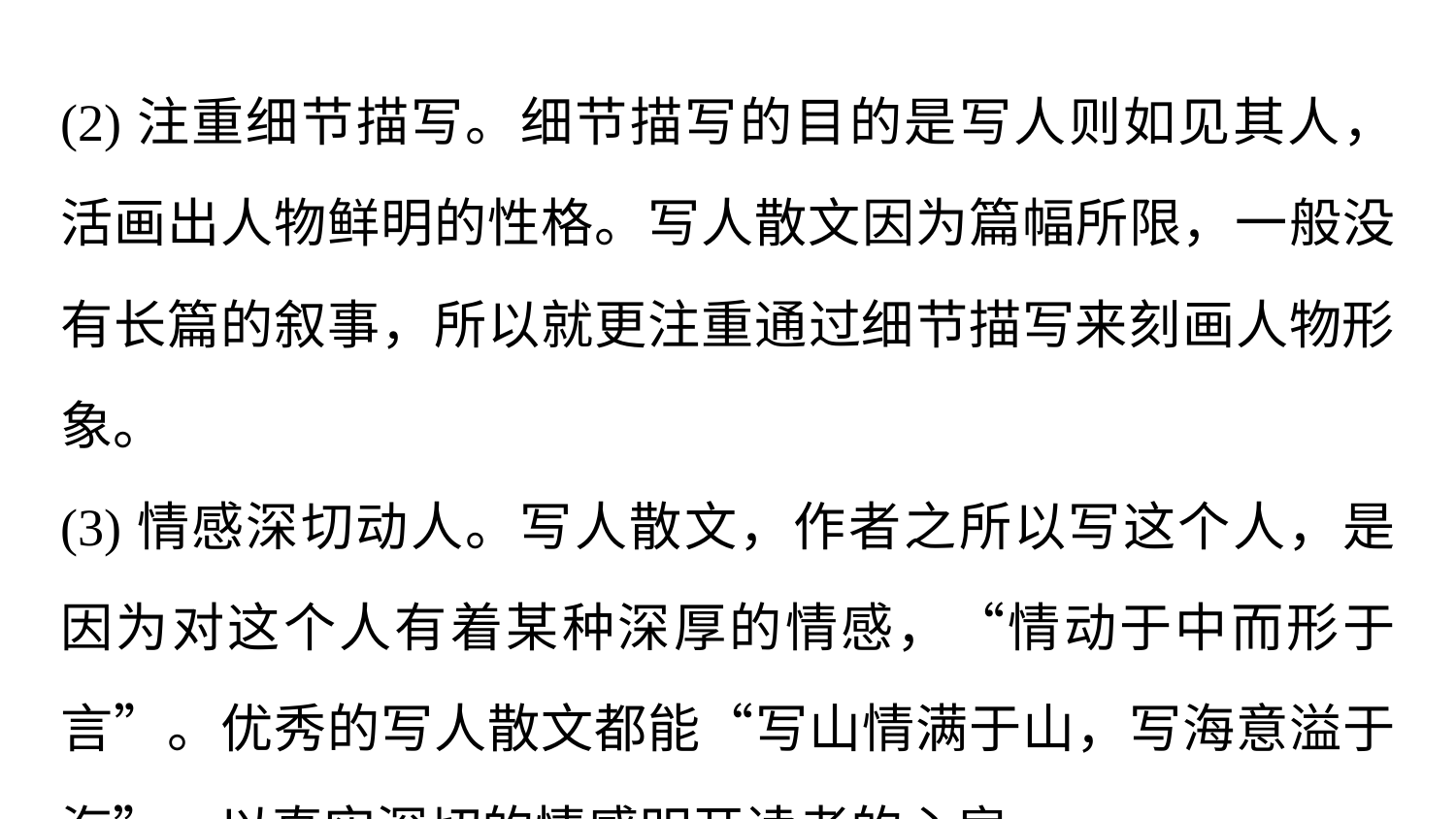

(2)注重细节描写。细节描写的目的是写人则如见其人，活画出人物鲜明的性格。写人散文因为篇幅所限，一般没有长篇的叙事，所以就更注重通过细节描写来刻画人物形象。
(3)情感深切动人。写人散文，作者之所以写这个人，是因为对这个人有着某种深厚的情感，“情动于中而形于言”。优秀的写人散文都能“写山情满于山，写海意溢于海”，以真实深切的情感叩开读者的心扉。